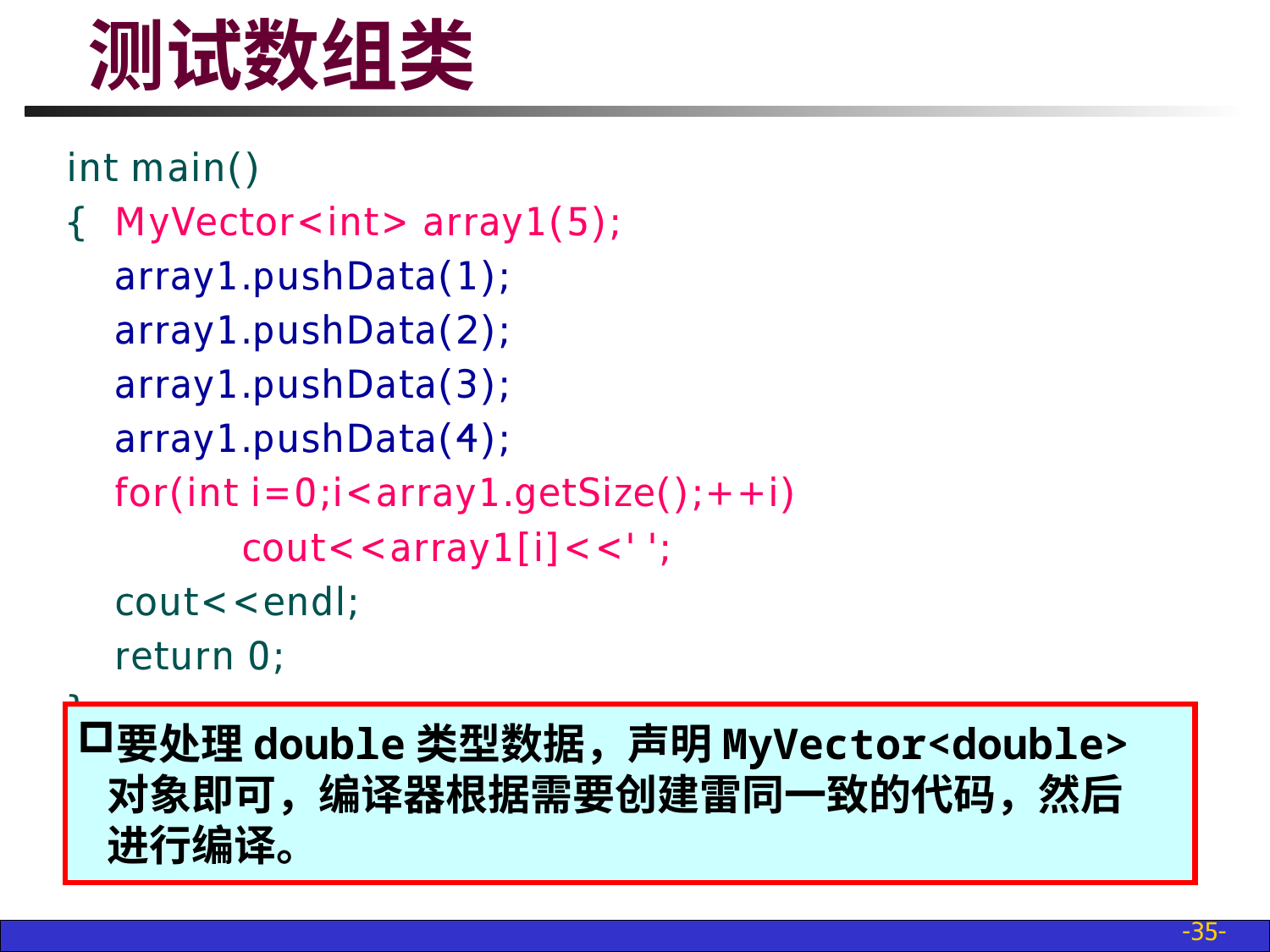

# 测试数组类
int main()
{	MyVector<int> array1(5);
	array1.pushData(1);
	array1.pushData(2);
	array1.pushData(3);
	array1.pushData(4);
	for(int i=0;i<array1.getSize();++i)
		cout<<array1[i]<<' ';
	cout<<endl;
	return 0;
}
要处理double类型数据，声明MyVector<double>
  对象即可，编译器根据需要创建雷同一致的代码，然后
  进行编译。
-35-